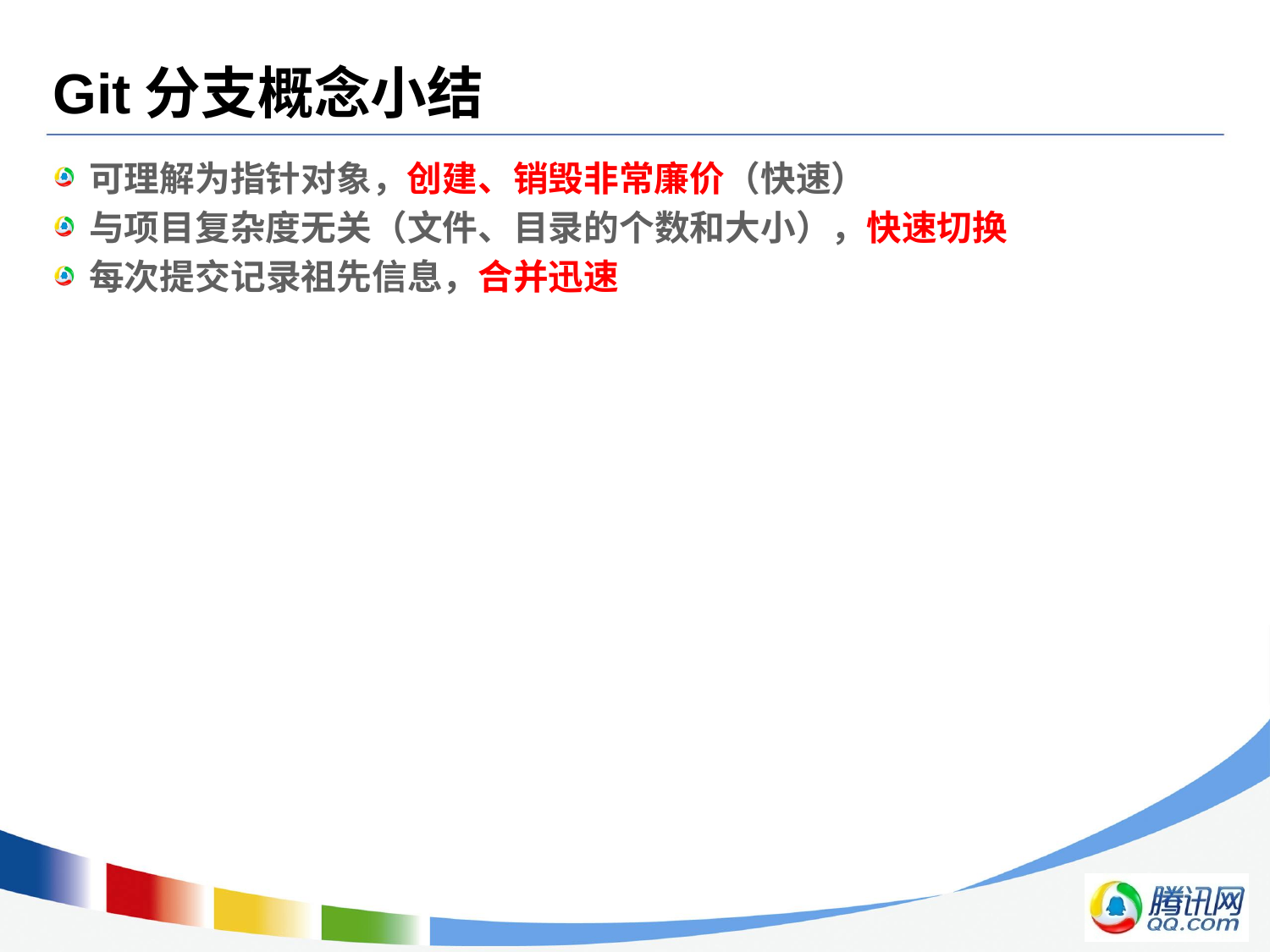

# Git分支概念小结
可理解为指针对象，创建、销毁非常廉价（快速）
与项目复杂度无关（文件、目录的个数和大小），快速切换
每次提交记录祖先信息，合并迅速